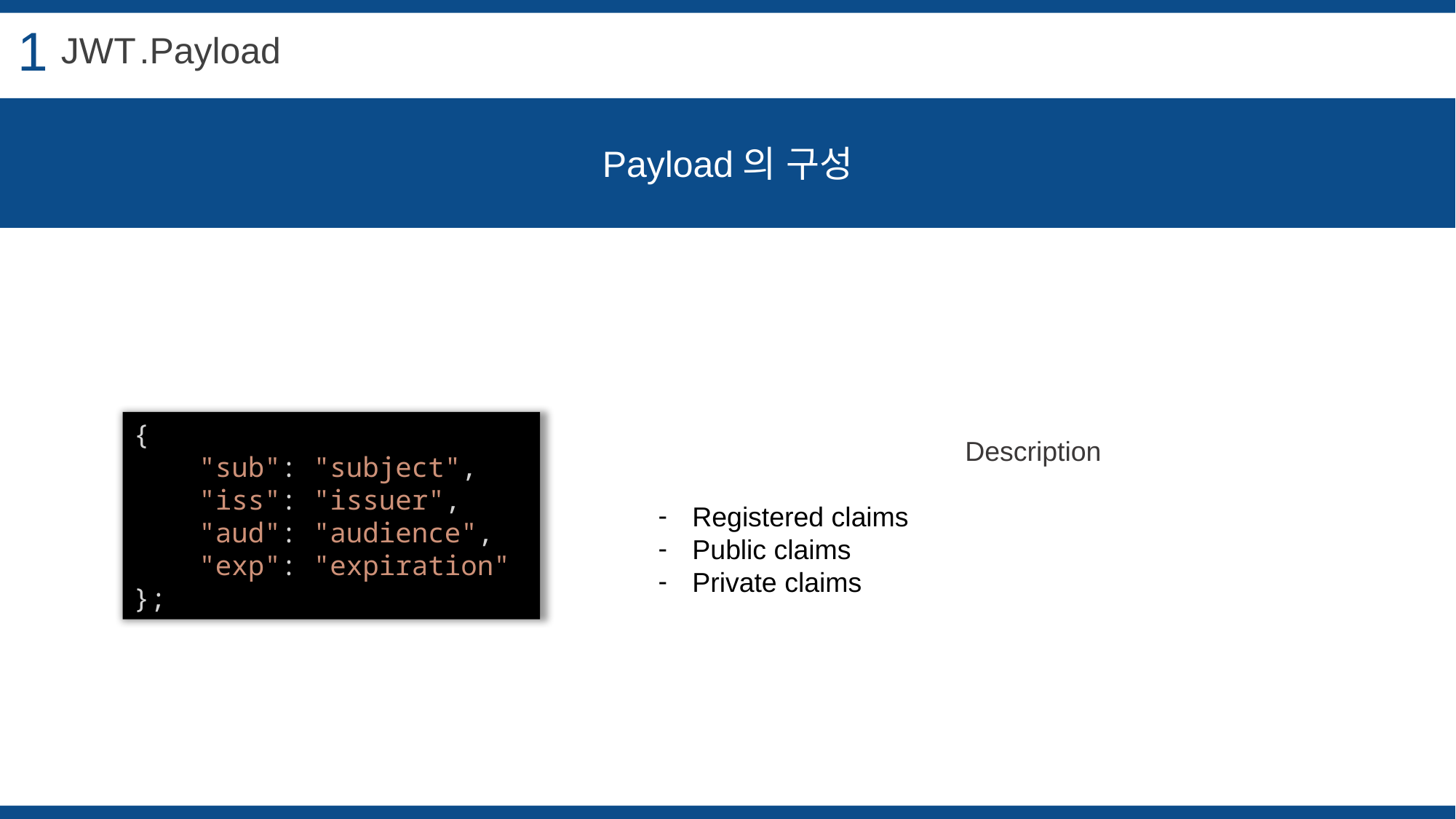

1
JWT
.Payload

Payload의 구성
{
    "sub": "subject",
    "iss": "issuer",
    "aud": "audience",
    "exp": "expiration"
};
Description

Registered claims
Public claims
Private claims